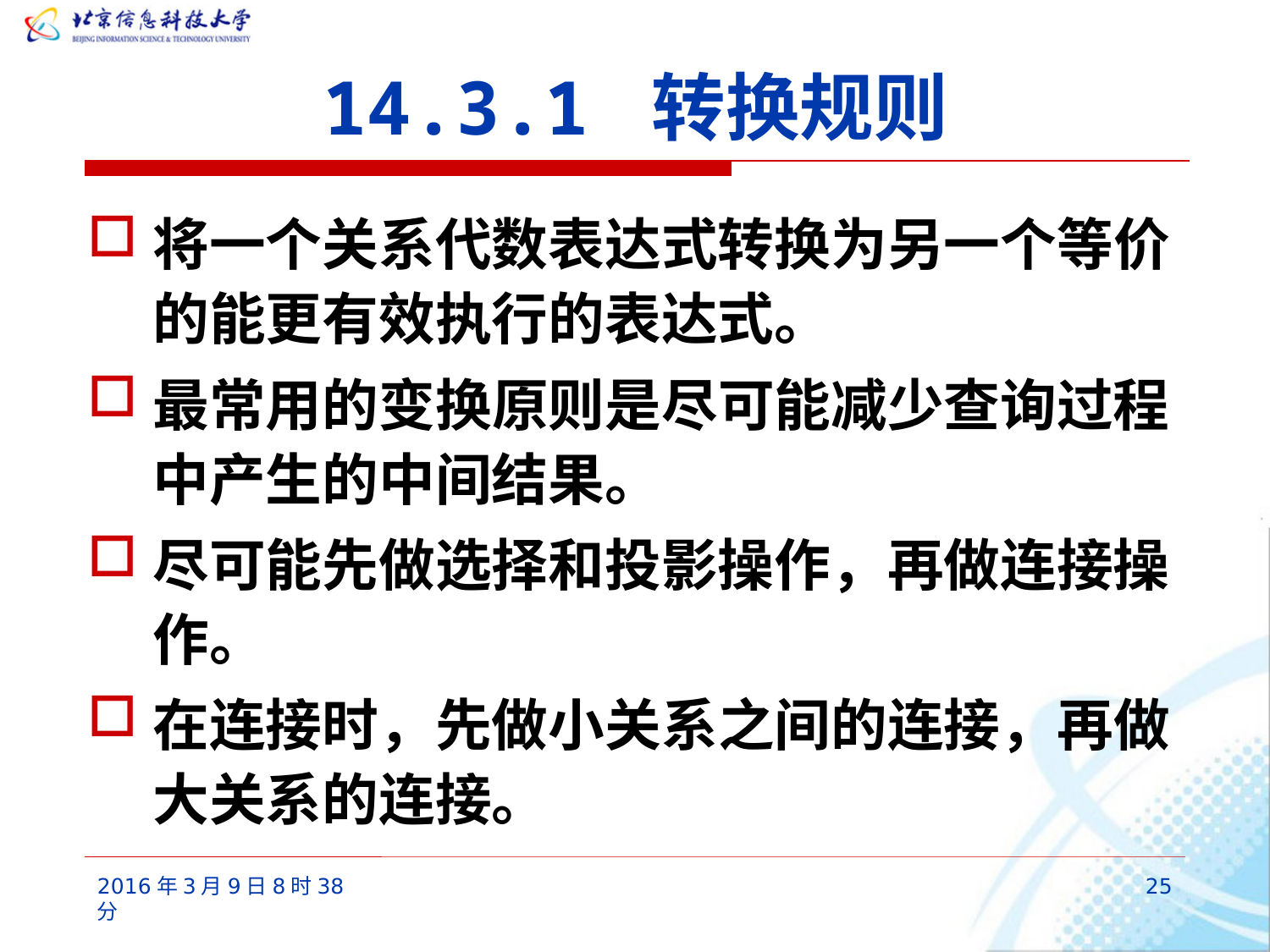

# 14.3.1 转换规则
将一个关系代数表达式转换为另一个等价的能更有效执行的表达式。
最常用的变换原则是尽可能减少查询过程中产生的中间结果。
尽可能先做选择和投影操作，再做连接操作。
在连接时，先做小关系之间的连接，再做大关系的连接。
2016年3月9日8时38分
25